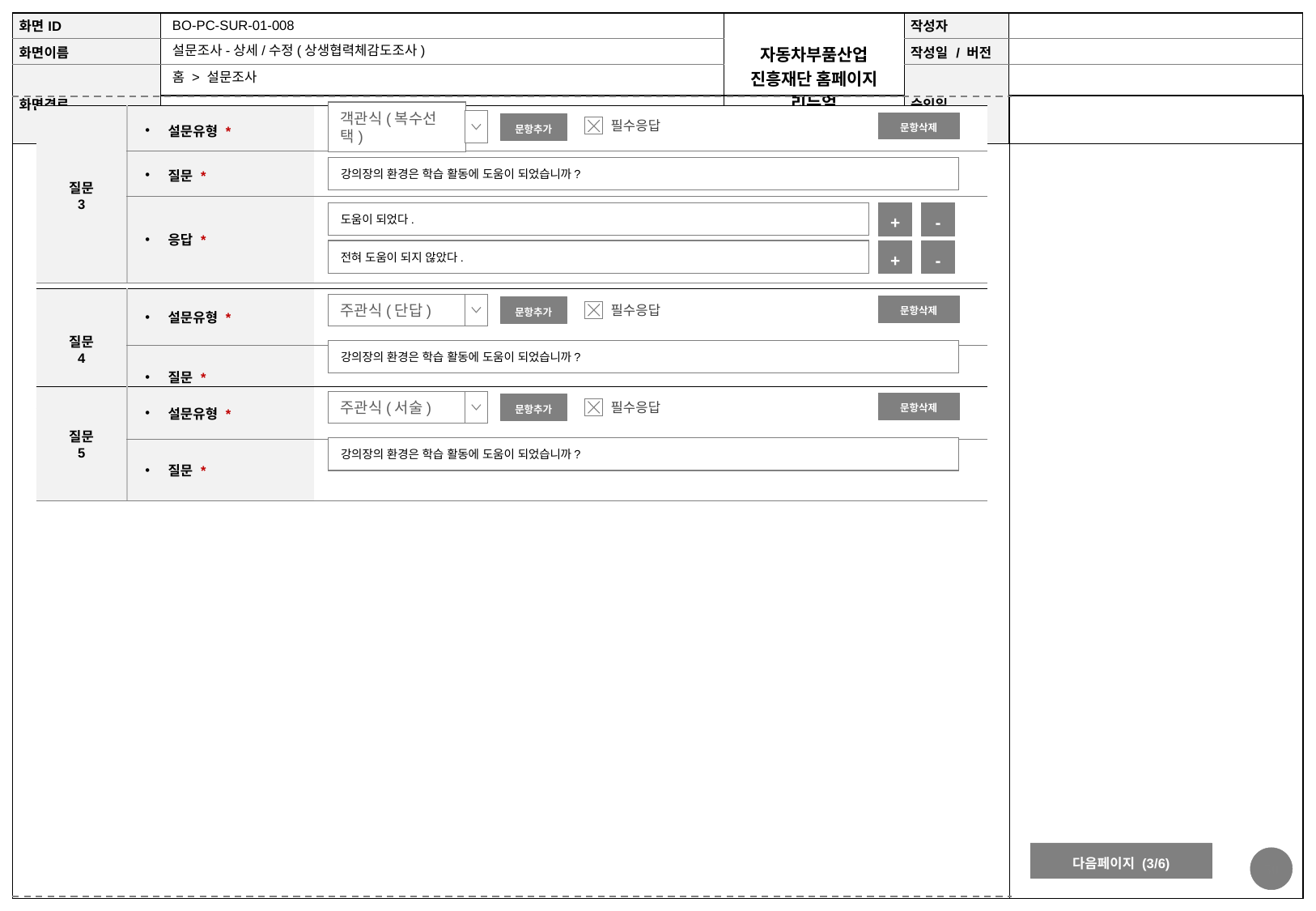

BO-PC-SUR-01-008

설문조사-상세/수정(상생협력체감도조사)

홈 > 설문조사

| 질문 3 | 설문유형 \* |  |
| --- | --- | --- |
|  | 질문 \* |  |
|  | 응답 \* |  |
객관식(복수선택)

문항삭제
문항추가

필수응답

강의장의 환경은 학습 활동에 도움이 되었습니까?
-
도움이 되었다.
+
전혀 도움이 되지 않았다.
+
-
| 질문 4 | 설문유형 \* |  |
| --- | --- | --- |
|  | 질문 \* |  |
주관식(단답)

문항삭제
문항추가

필수응답

강의장의 환경은 학습 활동에 도움이 되었습니까?
| 질문 5 | 설문유형 \* |  |
| --- | --- | --- |
|  | 질문 \* |  |
주관식(서술)

문항삭제
문항추가

필수응답

강의장의 환경은 학습 활동에 도움이 되었습니까?
다음페이지 (3/6)
50